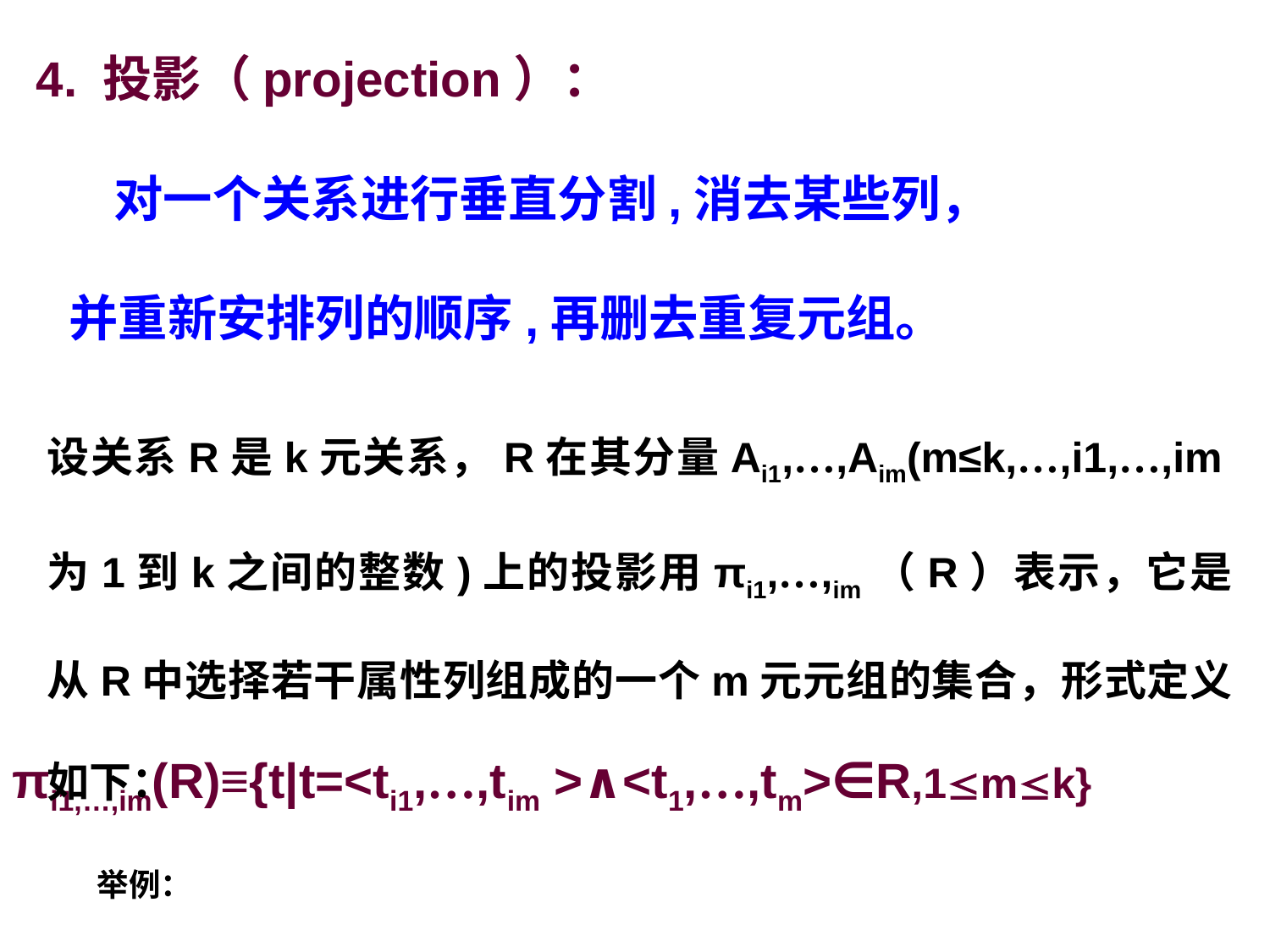

4. 投影（projection）：
        对一个关系进行垂直分割,消去某些列，
    并重新安排列的顺序,再删去重复元组。
设关系R是k元关系，R在其分量Ai1,…,Aim(m≤k,…,i1,…,im为1到k之间的整数)上的投影用πi1,…,im（R）表示，它是从R中选择若干属性列组成的一个m元元组的集合，形式定义如下：
πi1,…,im(R)≡{t|t=<ti1,…,tim >∧<t1,…,tm>∈R,1≤m≤k}
举例：